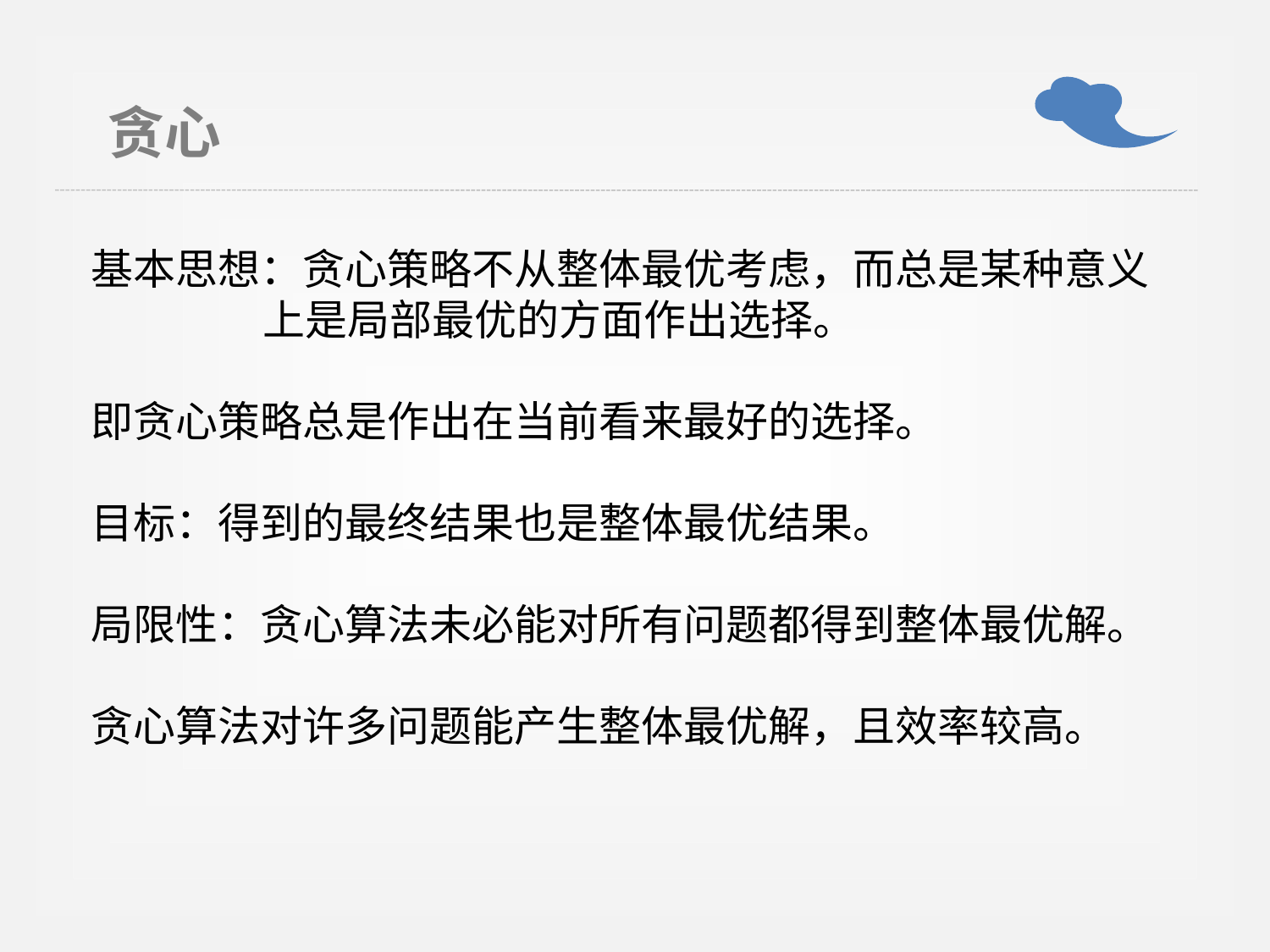

贪心

基本思想：贪心策略不从整体最优考虑，而总是某种意义
                 上是局部最优的方面作出选择。

即贪心策略总是作出在当前看来最好的选择。

目标：得到的最终结果也是整体最优结果。

局限性：贪心算法未必能对所有问题都得到整体最优解。

贪心算法对许多问题能产生整体最优解，且效率较高。